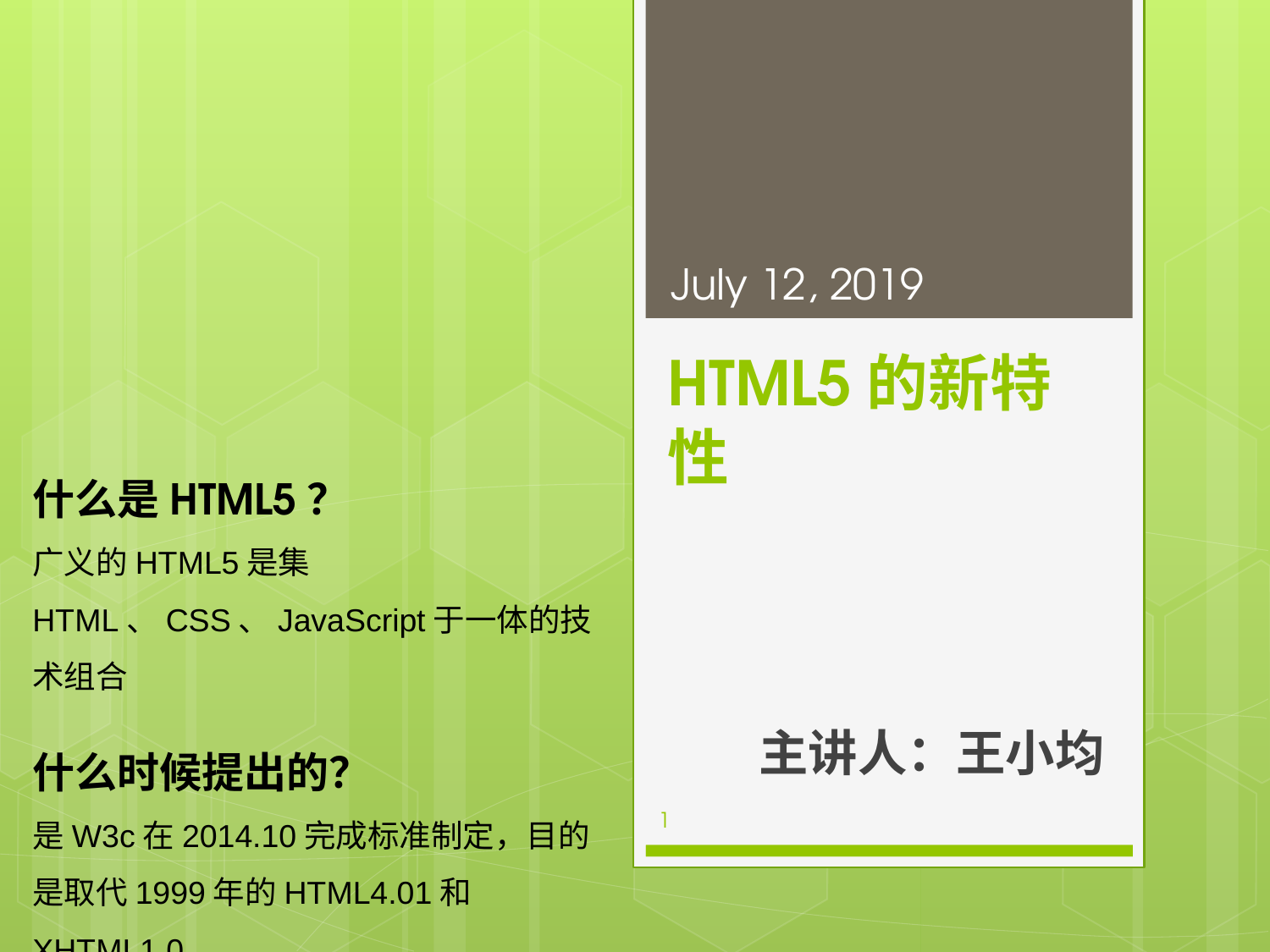

July 12, 2019
# HTML5的新特性
什么是HTML5？
广义的HTML5是集HTML、CSS、JavaScript于一体的技术组合
什么时候提出的？
是W3c在2014.10完成标准制定，目的是取代1999年的HTML4.01和XHTML1.0
主讲人：王小均

1